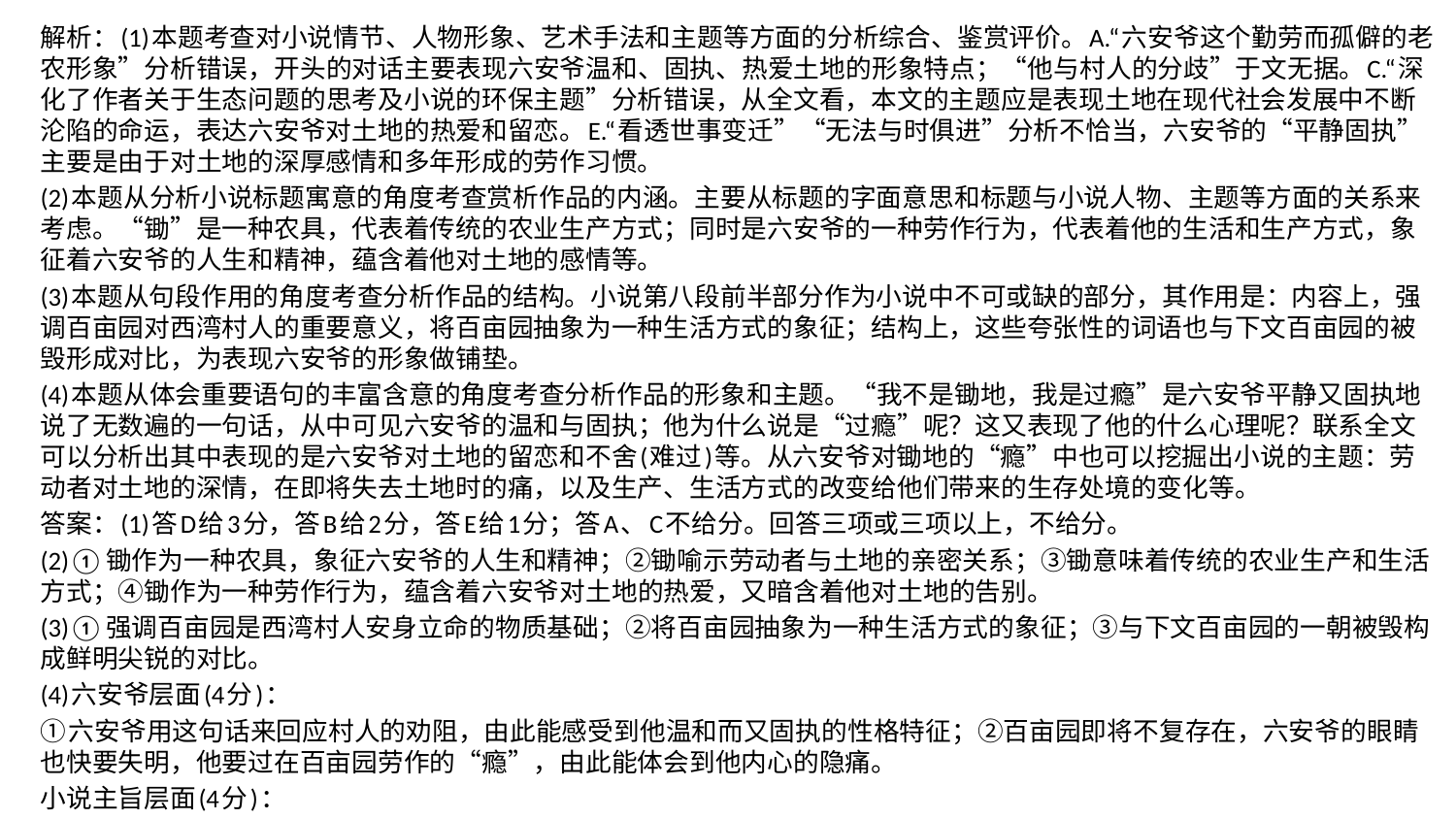

解析：(1)本题考查对小说情节、人物形象、艺术手法和主题等方面的分析综合、鉴赏评价。A.“六安爷这个勤劳而孤僻的老农形象”分析错误，开头的对话主要表现六安爷温和、固执、热爱土地的形象特点；“他与村人的分歧”于文无据。C.“深化了作者关于生态问题的思考及小说的环保主题”分析错误，从全文看，本文的主题应是表现土地在现代社会发展中不断沦陷的命运，表达六安爷对土地的热爱和留恋。E.“看透世事变迁”“无法与时俱进”分析不恰当，六安爷的“平静固执”主要是由于对土地的深厚感情和多年形成的劳作习惯。
(2)本题从分析小说标题寓意的角度考查赏析作品的内涵。主要从标题的字面意思和标题与小说人物、主题等方面的关系来考虑。“锄”是一种农具，代表着传统的农业生产方式；同时是六安爷的一种劳作行为，代表着他的生活和生产方式，象征着六安爷的人生和精神，蕴含着他对土地的感情等。
(3)本题从句段作用的角度考查分析作品的结构。小说第八段前半部分作为小说中不可或缺的部分，其作用是：内容上，强调百亩园对西湾村人的重要意义，将百亩园抽象为一种生活方式的象征；结构上，这些夸张性的词语也与下文百亩园的被毁形成对比，为表现六安爷的形象做铺垫。
(4)本题从体会重要语句的丰富含意的角度考查分析作品的形象和主题。“我不是锄地，我是过瘾”是六安爷平静又固执地说了无数遍的一句话，从中可见六安爷的温和与固执；他为什么说是“过瘾”呢？这又表现了他的什么心理呢？联系全文可以分析出其中表现的是六安爷对土地的留恋和不舍(难过)等。从六安爷对锄地的“瘾”中也可以挖掘出小说的主题：劳动者对土地的深情，在即将失去土地时的痛，以及生产、生活方式的改变给他们带来的生存处境的变化等。
答案：(1)答D给3分，答B给2分，答E给1分；答A、C不给分。回答三项或三项以上，不给分。
(2)①锄作为一种农具，象征六安爷的人生和精神；②锄喻示劳动者与土地的亲密关系；③锄意味着传统的农业生产和生活方式；④锄作为一种劳作行为，蕴含着六安爷对土地的热爱，又暗含着他对土地的告别。
(3)①强调百亩园是西湾村人安身立命的物质基础；②将百亩园抽象为一种生活方式的象征；③与下文百亩园的一朝被毁构成鲜明尖锐的对比。
(4)六安爷层面(4分)：
①六安爷用这句话来回应村人的劝阻，由此能感受到他温和而又固执的性格特征；②百亩园即将不复存在，六安爷的眼睛也快要失明，他要过在百亩园劳作的“瘾”，由此能体会到他内心的隐痛。
小说主旨层面(4分)：
①在大地上劳作是一种“瘾”，即劳动者的精神需要；②随着传统的农业生产、生活方式的结束，耕种的意义只剩下“过瘾”，令人叹惋又发人深思。